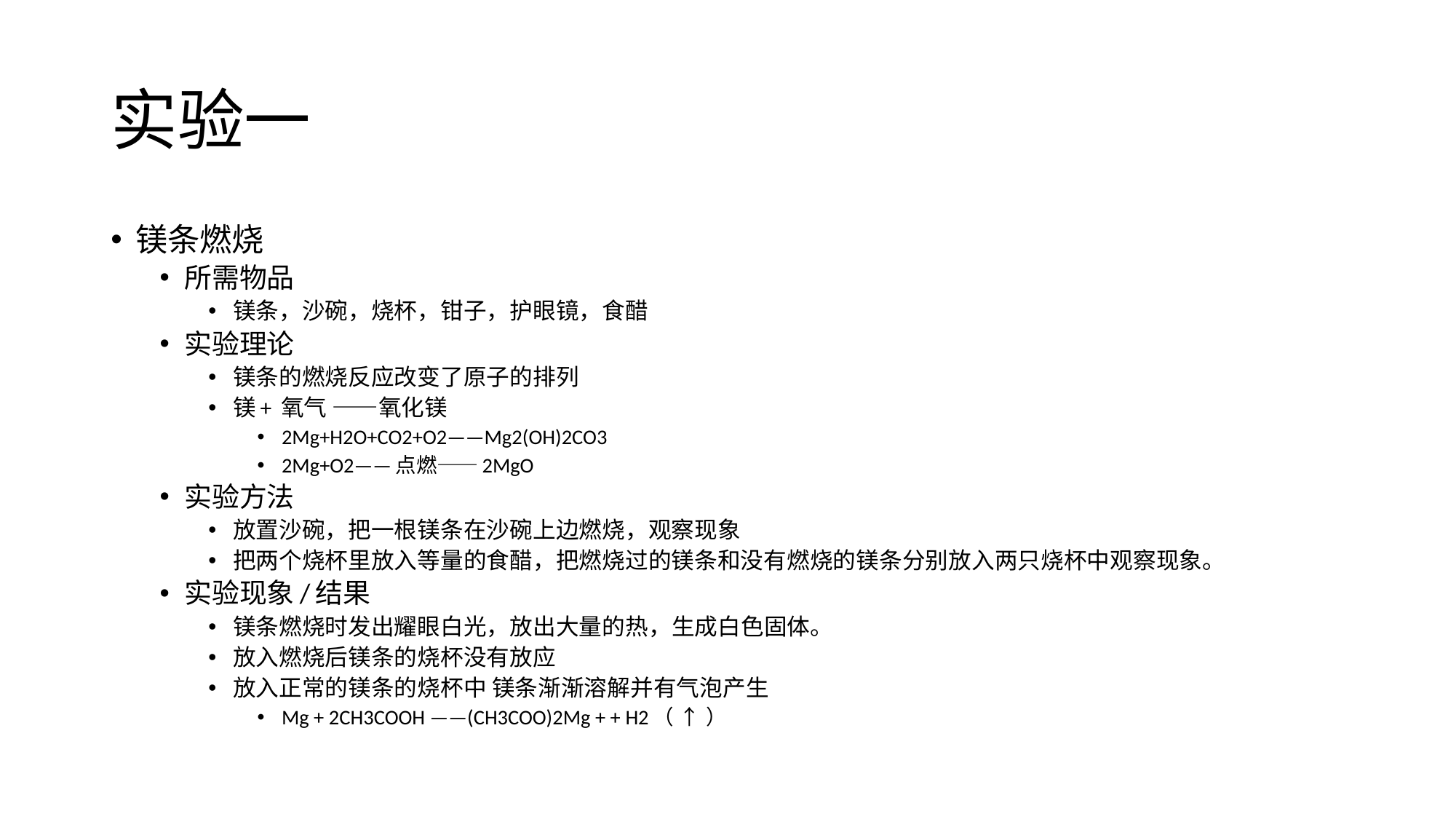

# 实验一
镁条燃烧
所需物品
镁条，沙碗，烧杯，钳子，护眼镜，食醋
实验理论
镁条的燃烧反应改变了原子的排列
镁+ 氧气 ——氧化镁
2Mg+H2O+CO2+O2——Mg2(OH)2CO3
2Mg+O2——点燃——2MgO
实验方法
放置沙碗，把一根镁条在沙碗上边燃烧，观察现象
把两个烧杯里放入等量的食醋，把燃烧过的镁条和没有燃烧的镁条分别放入两只烧杯中观察现象。
实验现象/结果
镁条燃烧时发出耀眼白光，放出大量的热，生成白色固体。
放入燃烧后镁条的烧杯没有放应
放入正常的镁条的烧杯中 镁条渐渐溶解并有气泡产生
Mg + 2CH3COOH ——(CH3COO)2Mg + + H2（ ↑ ）